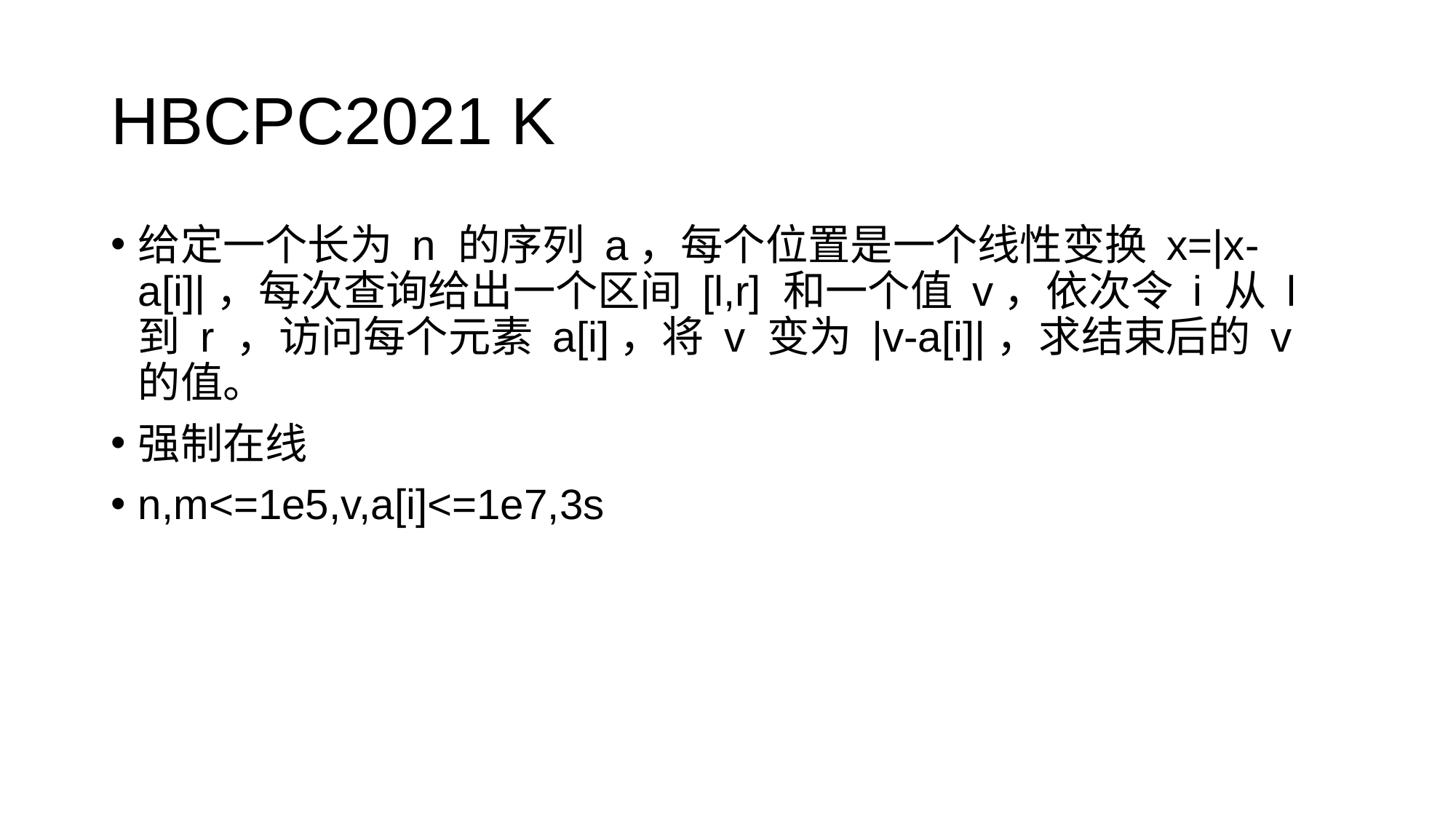

# HBCPC2021 K
给定一个长为 n 的序列 a，每个位置是一个线性变换 x=|x-a[i]|，每次查询给出一个区间 [l,r] 和一个值 v，依次令 i 从 l 到 r ，访问每个元素 a[i]，将 v 变为 |v-a[i]|，求结束后的 v 的值。
强制在线
n,m<=1e5,v,a[i]<=1e7,3s